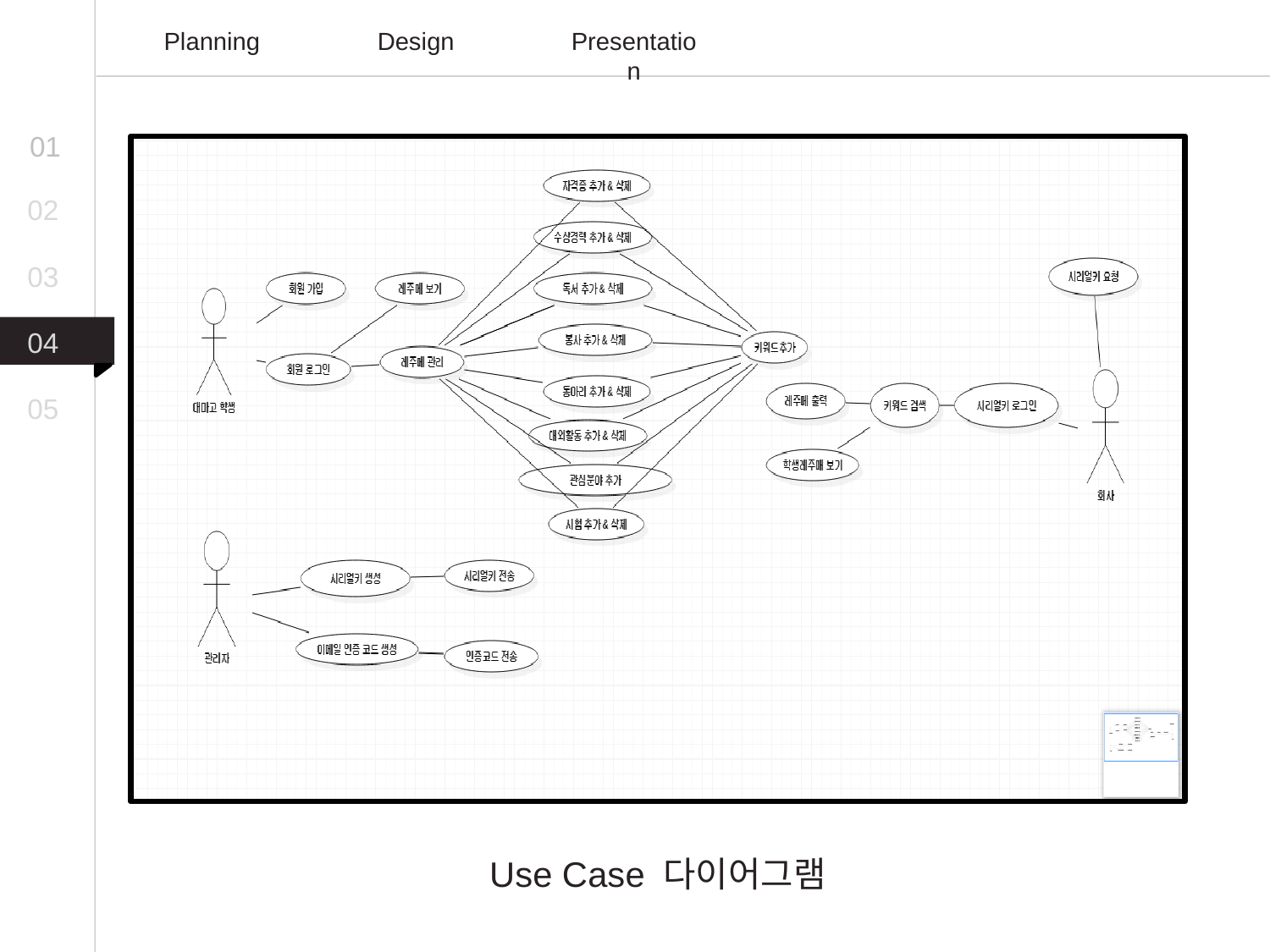

Planning
Design
Presentation
01

02
03

04

05
Use Case 다이어그램